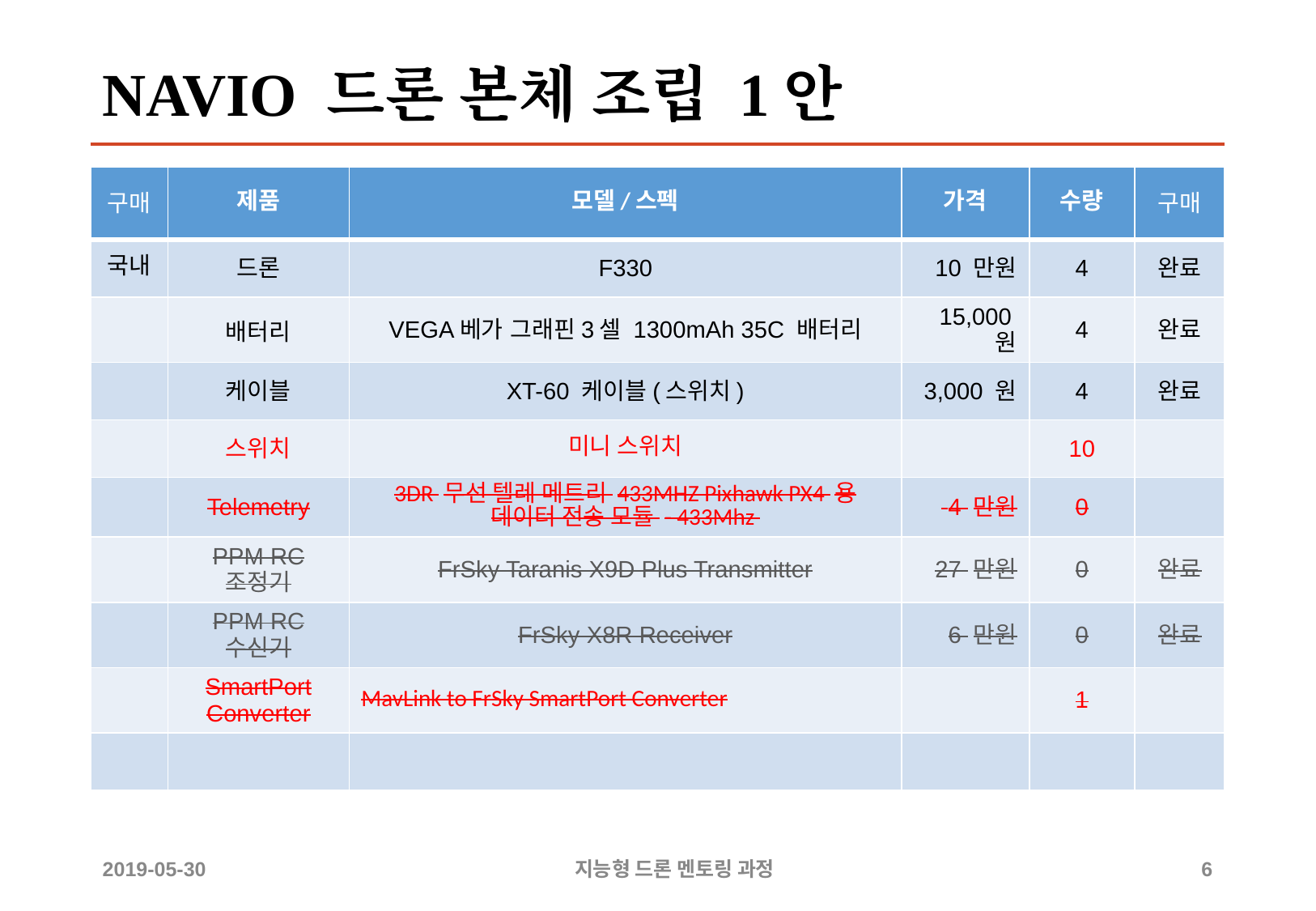

# NAVIO 드론 본체 조립 1안
| 구매 | 제품 | 모델/스펙 | 가격 | 수량 | 구매 |
| --- | --- | --- | --- | --- | --- |
| 국내 | 드론 | F330 | 10 만원 | 4 | 완료 |
|  | 배터리 | VEGA베가 그래핀3셀 1300mAh 35C 배터리 | 15,000원 | 4 | 완료 |
|  | 케이블 | XT-60 케이블(스위치) | 3,000 원 | 4 | 완료 |
|  | 스위치 | 미니 스위치 |  | 10 |  |
|  | Telemetry | 3DR 무선 텔레 메트리 433MHZ Pixhawk PX4 용 데이터 전송 모듈 - 433Mhz | 4 만원 | 0 |  |
|  | PPM RC 조정기 | FrSky Taranis X9D Plus Transmitter | 27 만원 | 0 | 완료 |
|  | PPM RC 수신기 | FrSky X8R Receiver | 6 만원 | 0 | 완료 |
|  | SmartPort Converter | MavLink to FrSky SmartPort Converter |  | 1 |  |
|  |  |  |  |  |  |
2019-05-30
지능형 드론 멘토링 과정
6